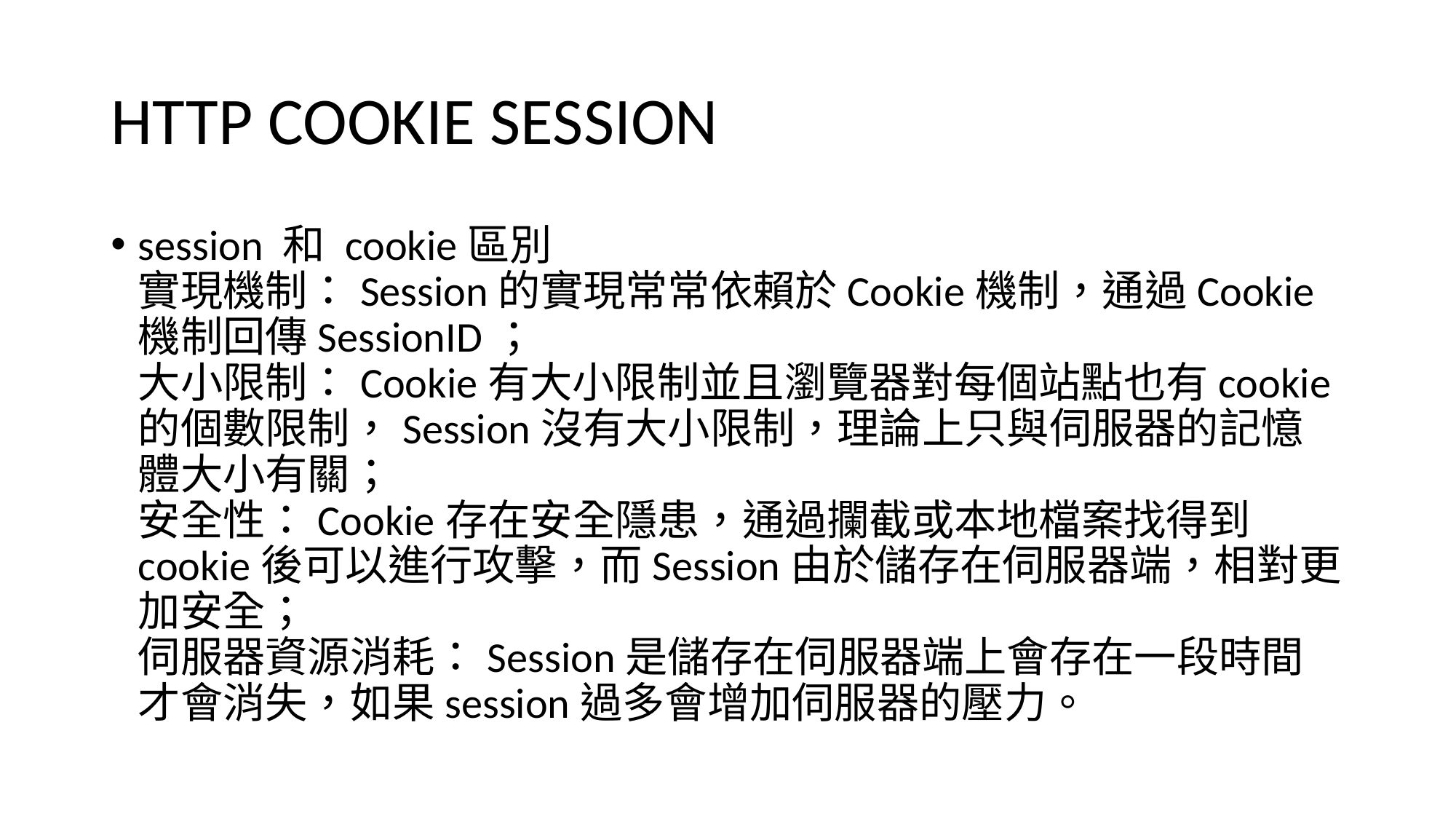

# HTTP COOKIE SESSION
session 和 cookie區別
實現機制：Session的實現常常依賴於Cookie機制，通過Cookie機制回傳SessionID；
大小限制：Cookie有大小限制並且瀏覽器對每個站點也有cookie的個數限制，Session沒有大小限制，理論上只與伺服器的記憶體大小有關；
安全性：Cookie存在安全隱患，通過攔截或本地檔案找得到cookie後可以進行攻擊，而Session由於儲存在伺服器端，相對更加安全；
伺服器資源消耗：Session是儲存在伺服器端上會存在一段時間才會消失，如果session過多會增加伺服器的壓力。